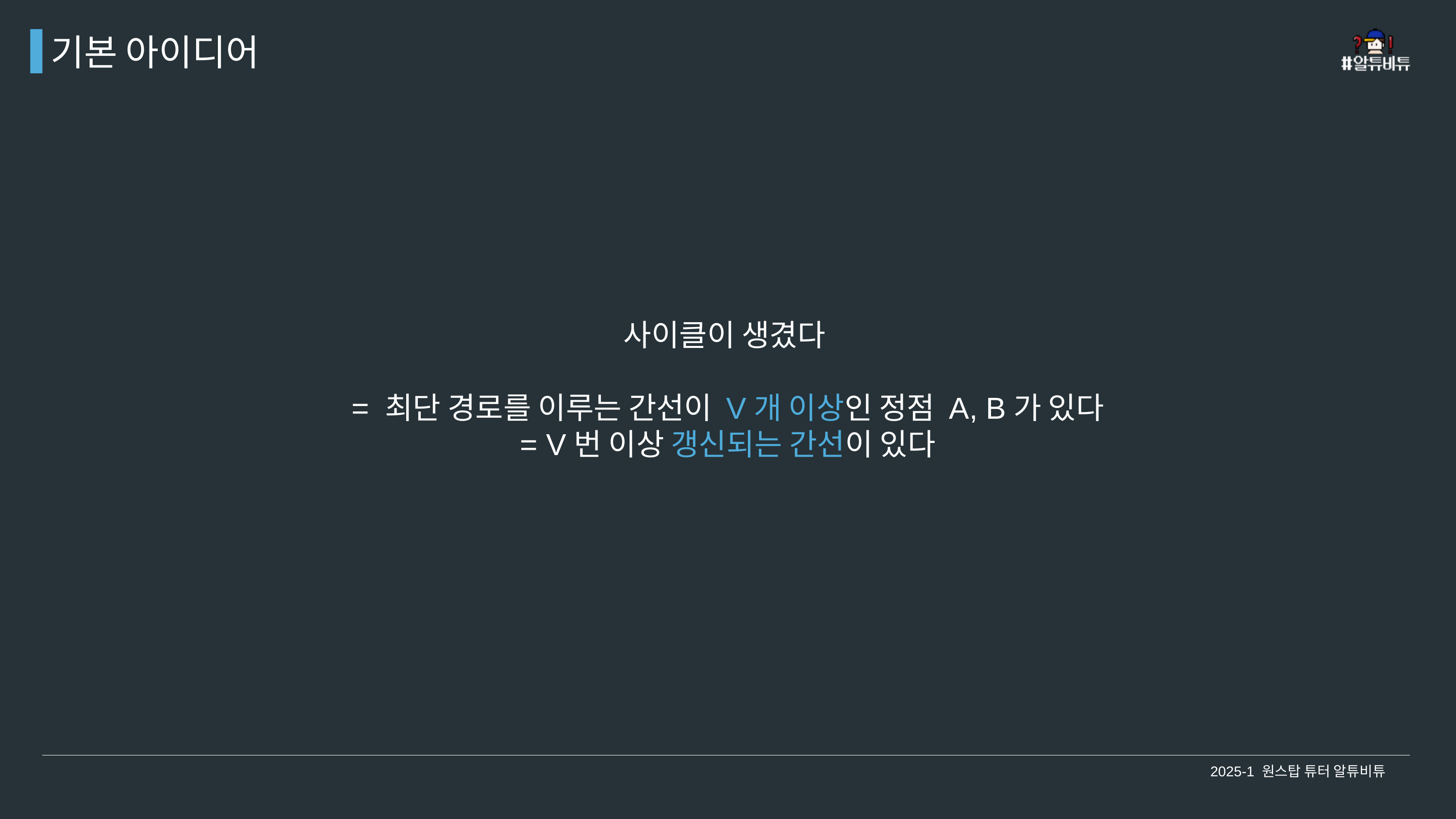

기본 아이디어
사이클이 생겼다

= 최단 경로를 이루는 간선이 V개 이상인 정점 A, B가 있다
= V번 이상 갱신되는 간선이 있다